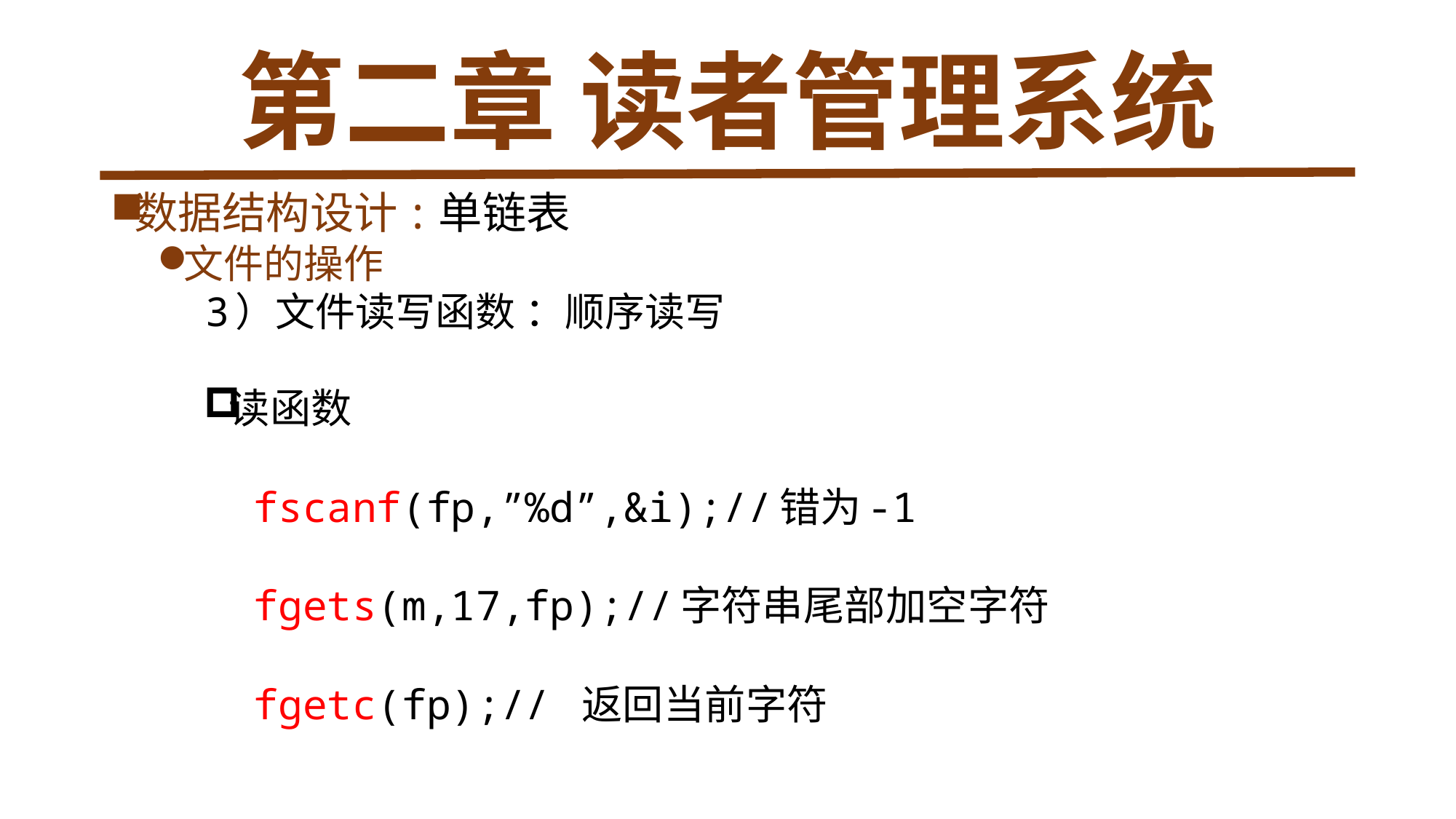

# 第二章 读者管理系统
数据结构设计:单链表
文件的操作
  3）文件读写函数 ：顺序读写

读函数

  fscanf(fp,”%d”,&i);//错为-1

  fgets(m,17,fp);//字符串尾部加空字符

  fgetc(fp);// 返回当前字符